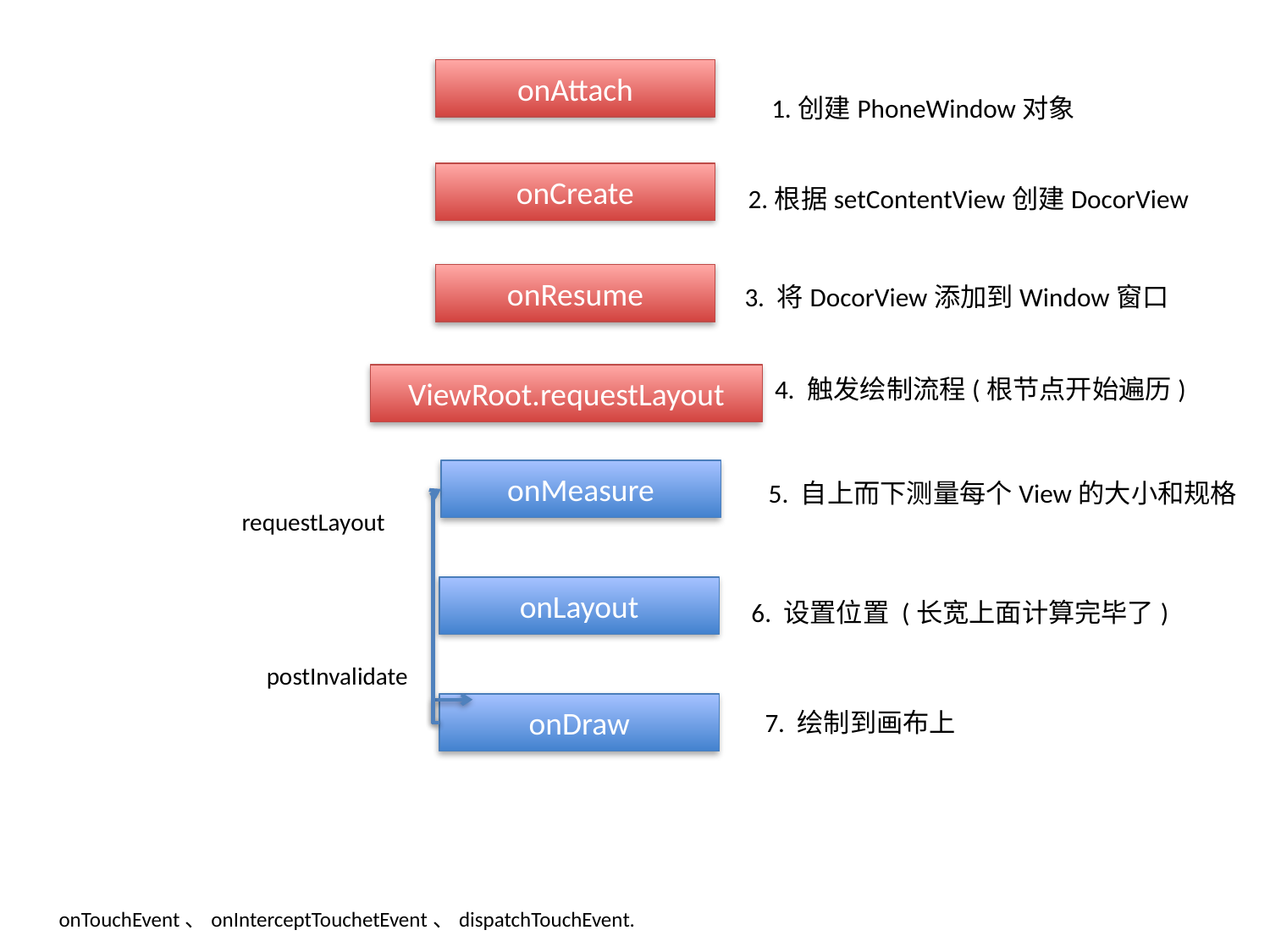

onAttach
1.创建PhoneWindow对象
onCreate
2.根据setContentView创建DocorView
onResume
3. 将DocorView添加到Window窗口
ViewRoot.requestLayout
4. 触发绘制流程(根节点开始遍历)
onMeasure
5. 自上而下测量每个View的大小和规格
requestLayout
onLayout
6. 设置位置 (长宽上面计算完毕了)
postInvalidate
onDraw
7. 绘制到画布上
onTouchEvent、onInterceptTouchetEvent、dispatchTouchEvent.